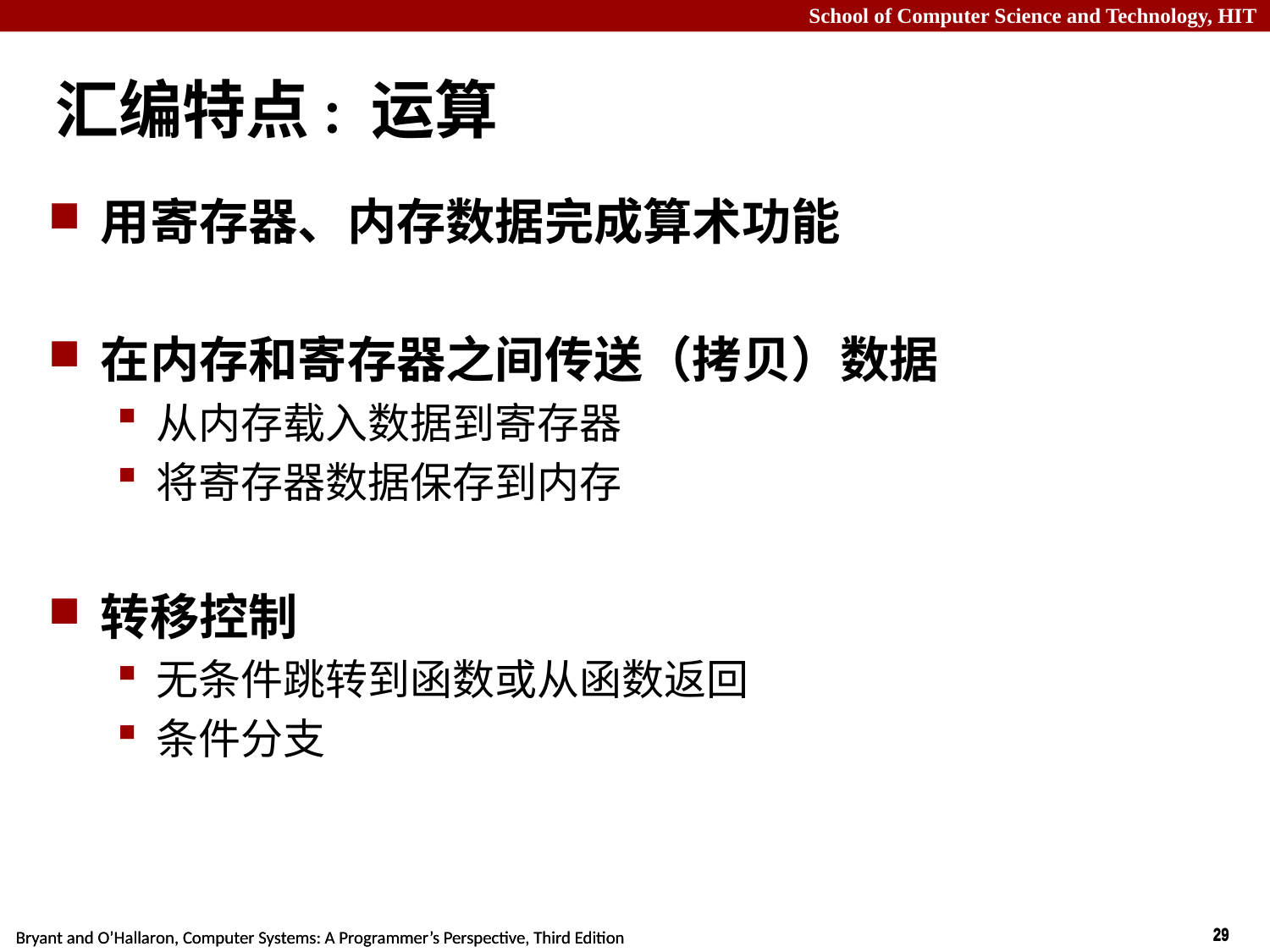

# 汇编特点: 运算
用寄存器、内存数据完成算术功能

在内存和寄存器之间传送（拷贝）数据
从内存载入数据到寄存器
将寄存器数据保存到内存

转移控制
无条件跳转到函数或从函数返回
条件分支